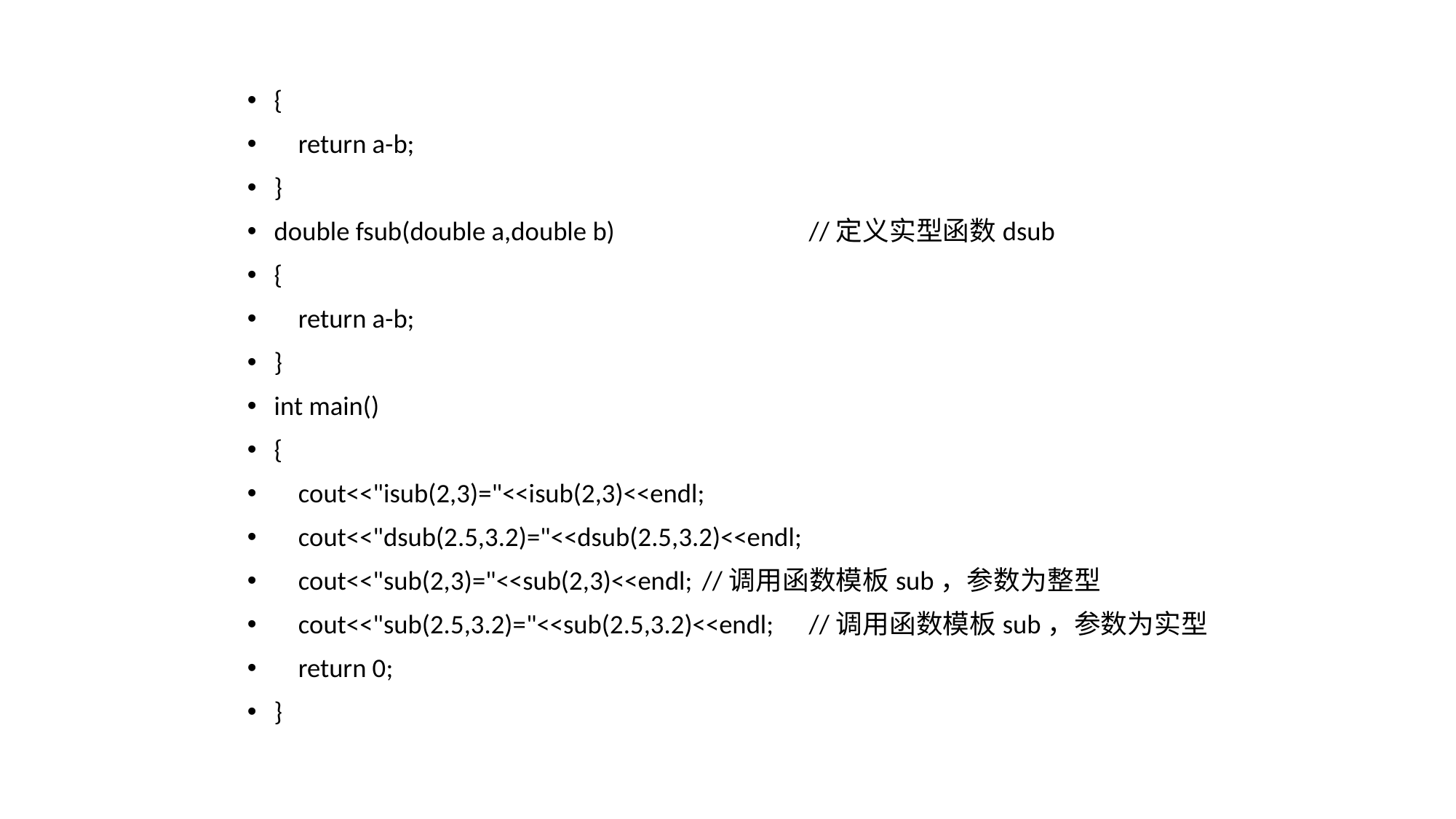

{
    return a-b;
}
double fsub(double a,double b)	            		//定义实型函数dsub
{
    return a-b;
}
int main()
{
    cout<<"isub(2,3)="<<isub(2,3)<<endl;
    cout<<"dsub(2.5,3.2)="<<dsub(2.5,3.2)<<endl;
    cout<<"sub(2,3)="<<sub(2,3)<<endl;			//调用函数模板sub，参数为整型
    cout<<"sub(2.5,3.2)="<<sub(2.5,3.2)<<endl;	//调用函数模板sub，参数为实型
    return 0;
}